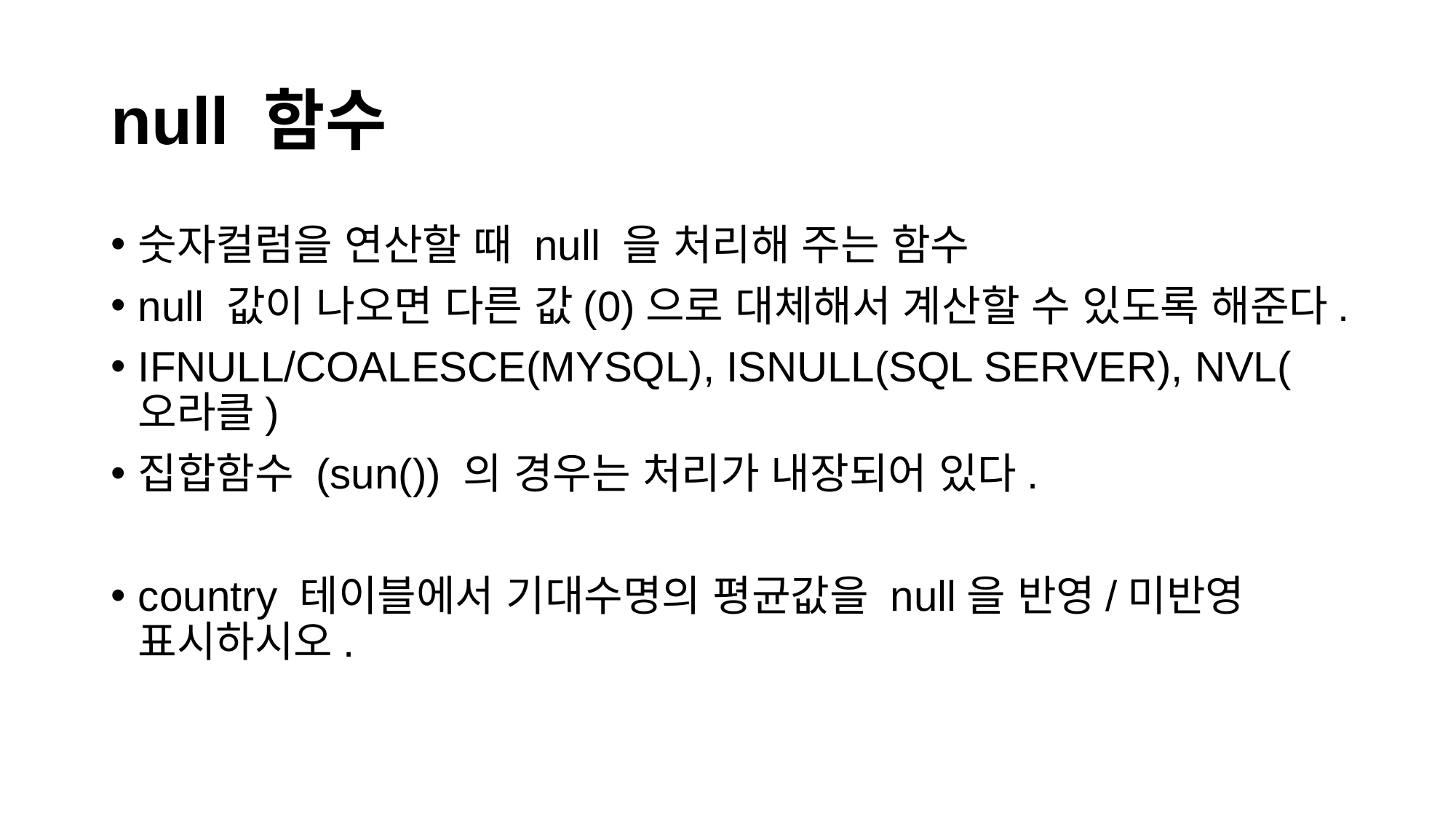

# null 함수
숫자컬럼을 연산할 때 null 을 처리해 주는 함수
null 값이 나오면 다른 값(0)으로 대체해서 계산할 수 있도록 해준다.
IFNULL/COALESCE(MYSQL), ISNULL(SQL SERVER), NVL(오라클)
집합함수 (sun()) 의 경우는 처리가 내장되어 있다.

country 테이블에서 기대수명의 평균값을 null을 반영/미반영 표시하시오.